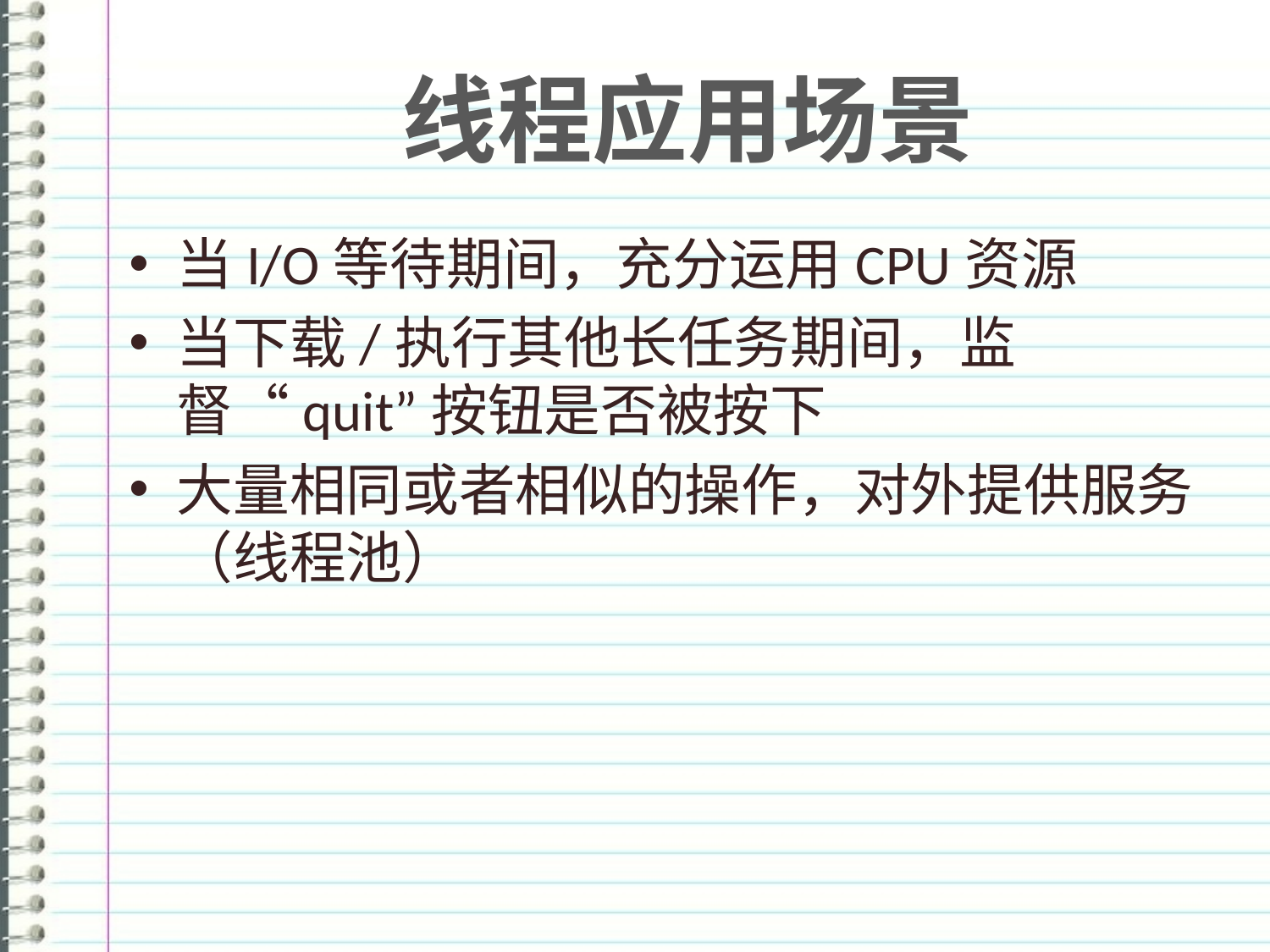

# 线程应用场景
当I/O等待期间，充分运用CPU资源
当下载/执行其他长任务期间，监督“quit”按钮是否被按下
大量相同或者相似的操作，对外提供服务（线程池）